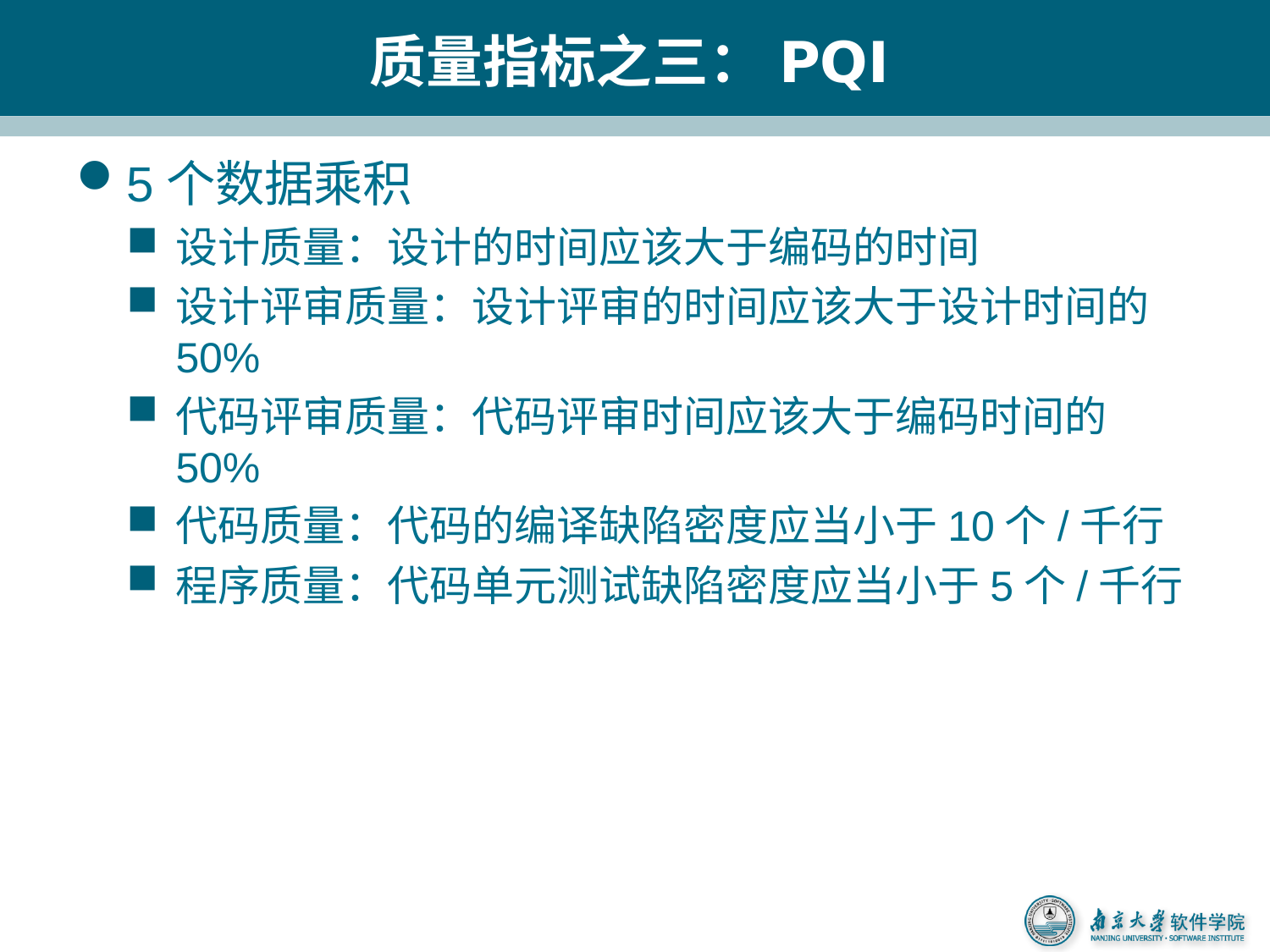

# 质量指标之三：PQI
5个数据乘积
设计质量：设计的时间应该大于编码的时间
设计评审质量：设计评审的时间应该大于设计时间的50%
代码评审质量：代码评审时间应该大于编码时间的50%
代码质量：代码的编译缺陷密度应当小于10个/千行
程序质量：代码单元测试缺陷密度应当小于5个/千行